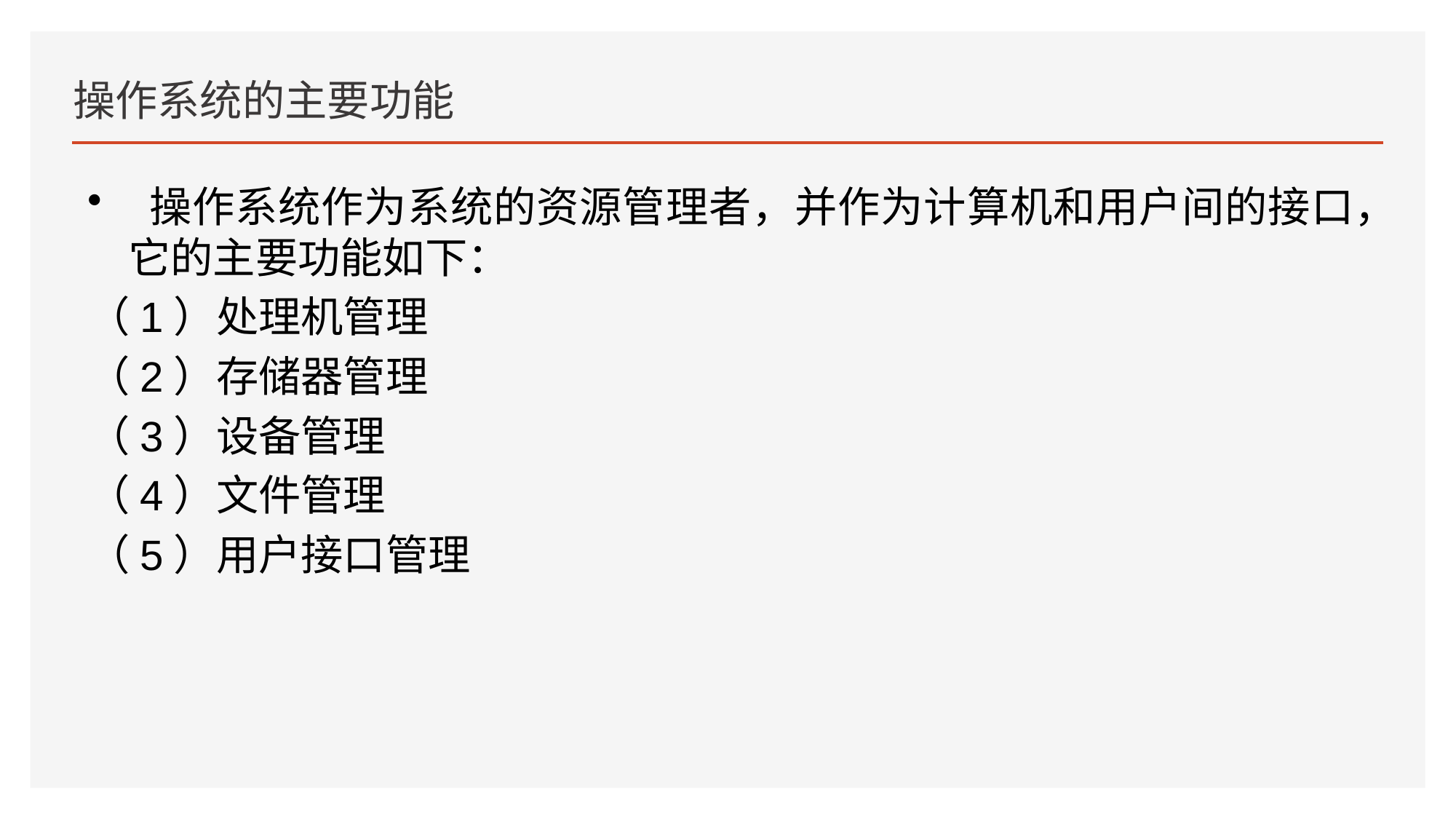

# 操作系统的主要功能
 操作系统作为系统的资源管理者，并作为计算机和用户间的接口，它的主要功能如下：
（1）处理机管理
（2）存储器管理
（3）设备管理
（4）文件管理
（5）用户接口管理